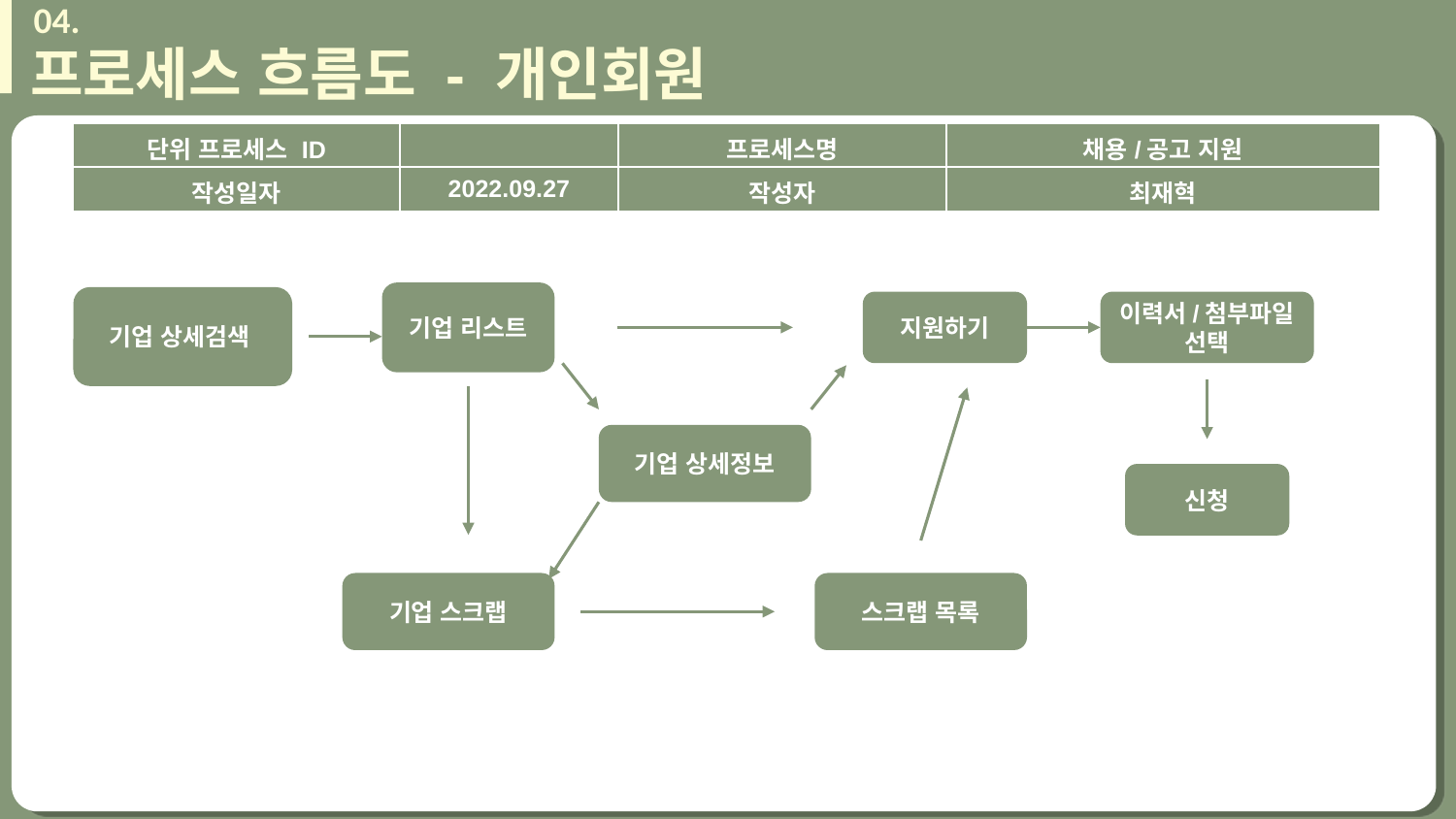

04.

프로세스 흐름도 - 개인회원
단위 프로세스 ID
| 단위 프로세스 ID |  | 프로세스명 | 채용/공고 지원 |
| --- | --- | --- | --- |
| 작성일자 | 2022.09.27 | 작성자 | 최재혁 |
기업 리스트
기업 상세검색
지원하기
이력서/첨부파일
선택
기업 상세정보
신청
기업 스크랩
스크랩 목록